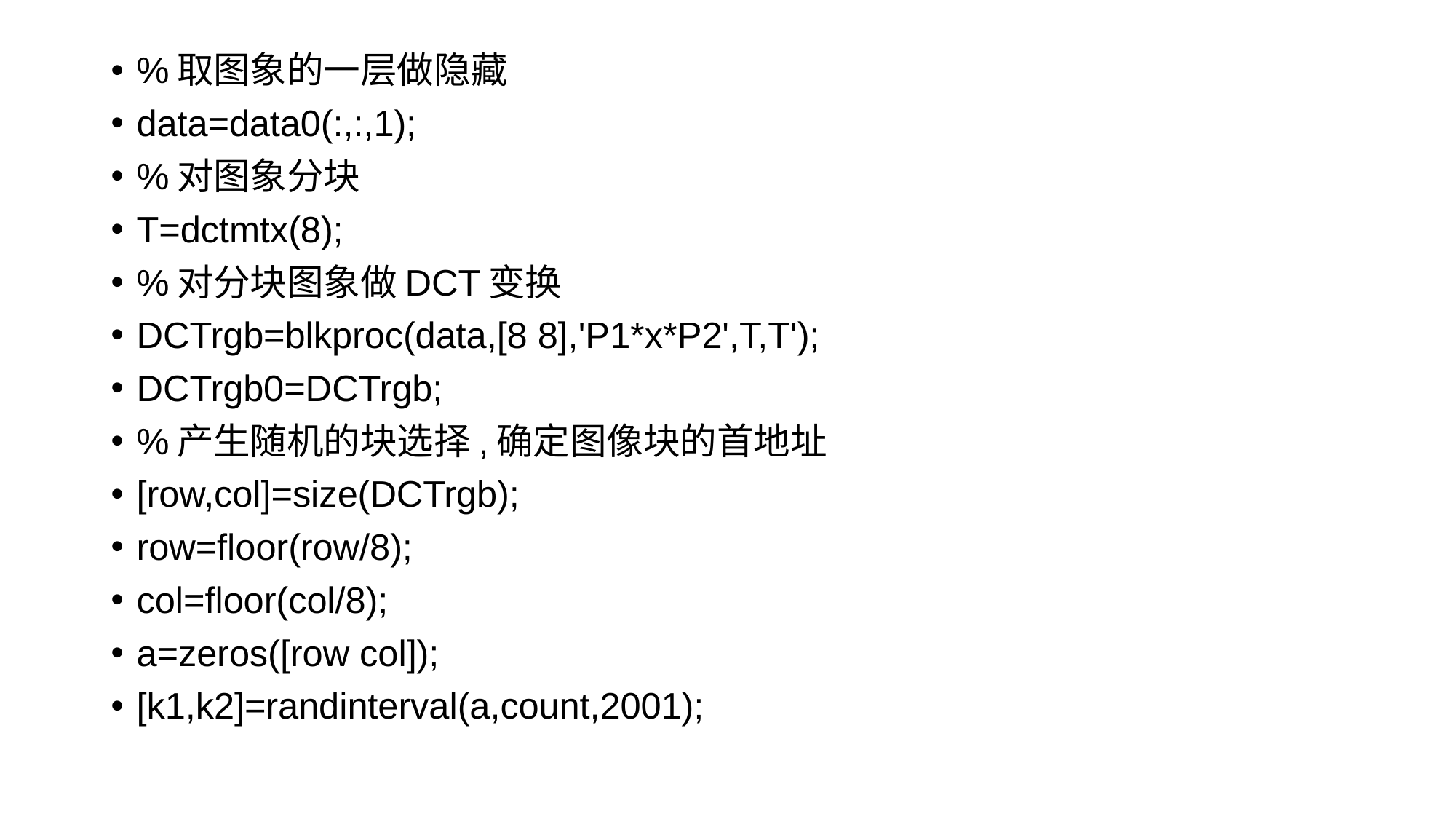

%取图象的一层做隐藏
data=data0(:,:,1);
%对图象分块
T=dctmtx(8);
%对分块图象做DCT变换
DCTrgb=blkproc(data,[8 8],'P1*x*P2',T,T');
DCTrgb0=DCTrgb;
%产生随机的块选择,确定图像块的首地址
[row,col]=size(DCTrgb);
row=floor(row/8);
col=floor(col/8);
a=zeros([row col]);
[k1,k2]=randinterval(a,count,2001);